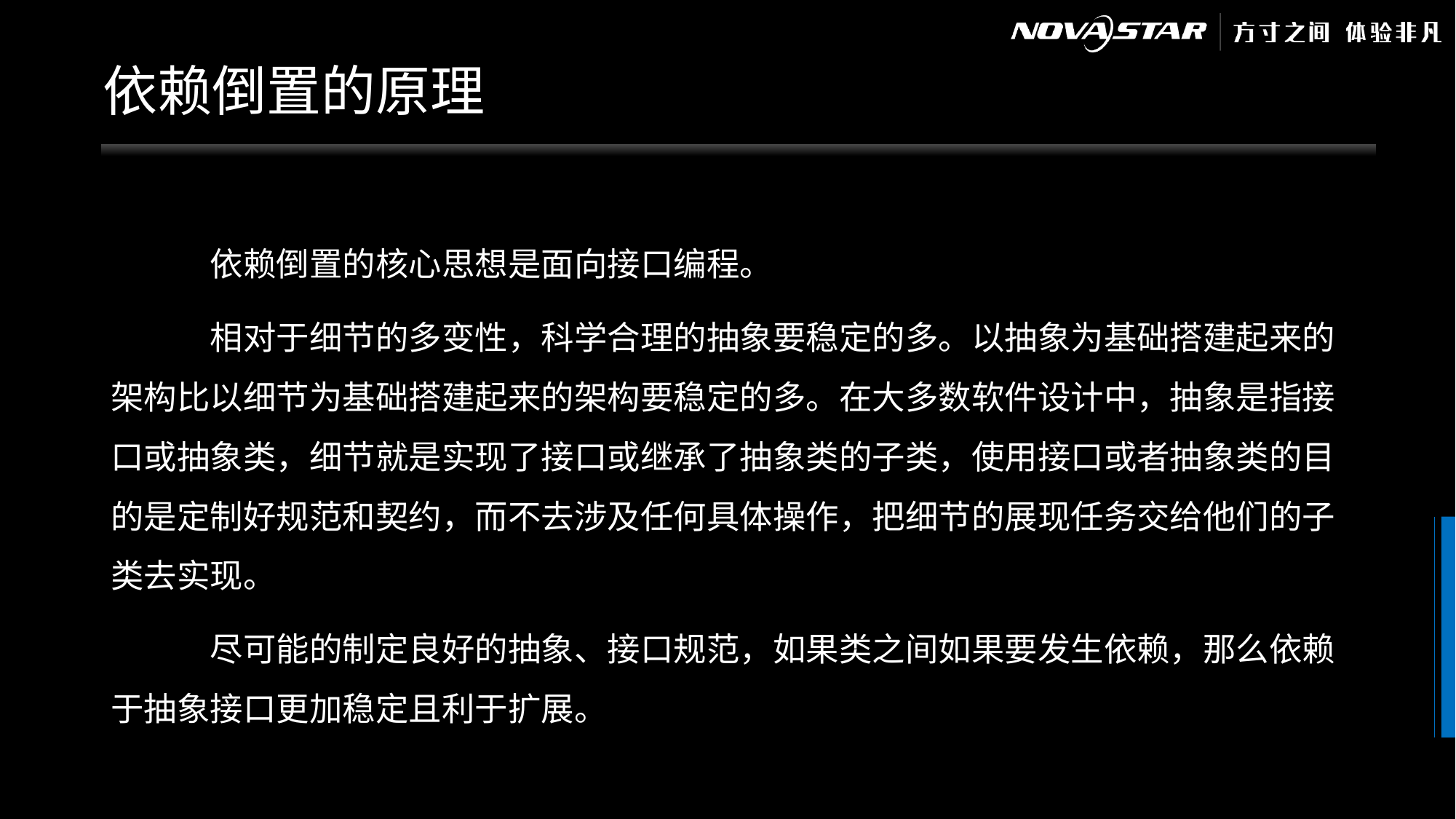

# 依赖倒置的原理

	依赖倒置的核心思想是面向接口编程。
	相对于细节的多变性，科学合理的抽象要稳定的多。以抽象为基础搭建起来的架构比以细节为基础搭建起来的架构要稳定的多。在大多数软件设计中，抽象是指接口或抽象类，细节就是实现了接口或继承了抽象类的子类，使用接口或者抽象类的目的是定制好规范和契约，而不去涉及任何具体操作，把细节的展现任务交给他们的子类去实现。
	尽可能的制定良好的抽象、接口规范，如果类之间如果要发生依赖，那么依赖于抽象接口更加稳定且利于扩展。